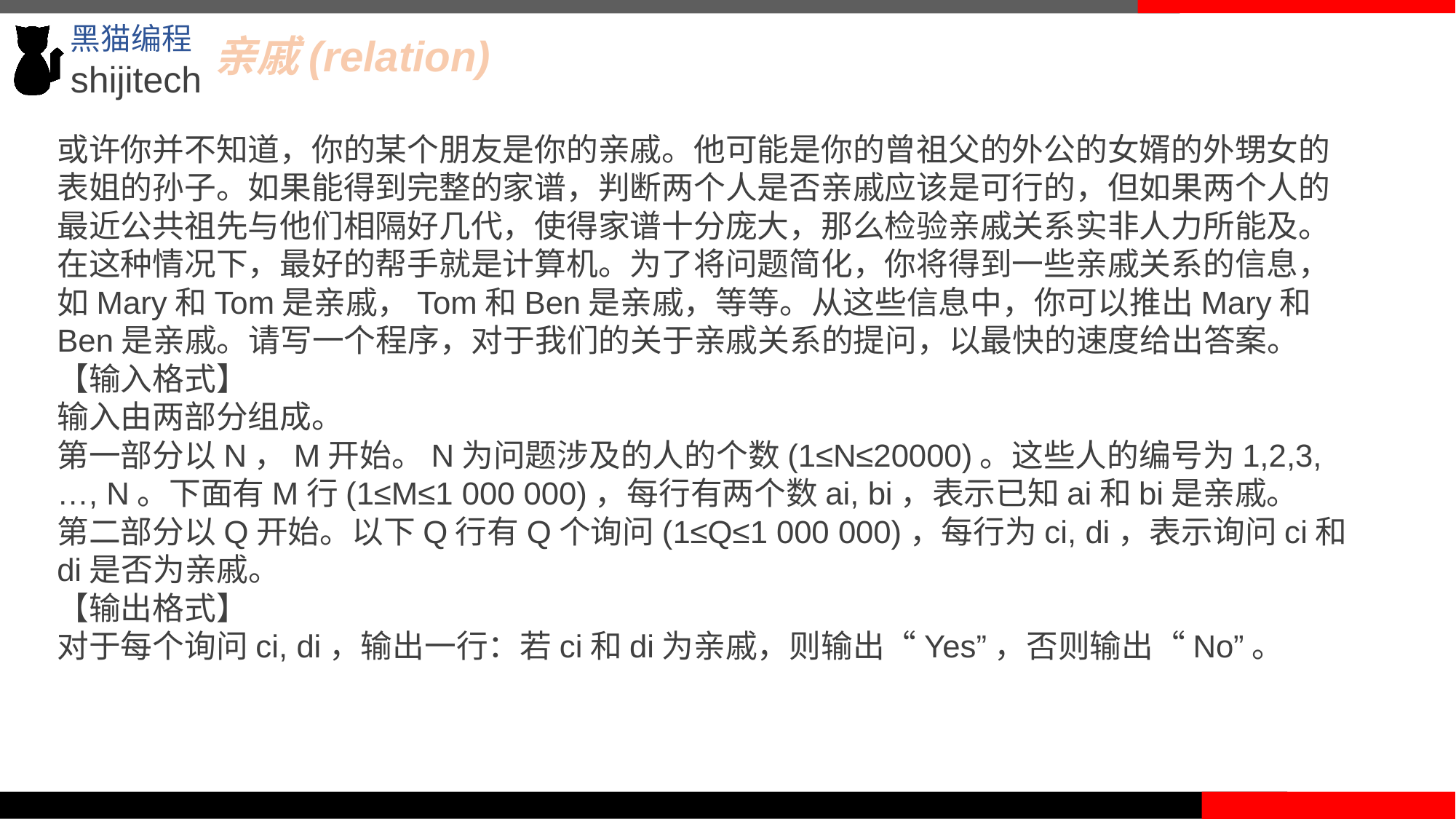

亲戚(relation)
或许你并不知道，你的某个朋友是你的亲戚。他可能是你的曾祖父的外公的女婿的外甥女的表姐的孙子。如果能得到完整的家谱，判断两个人是否亲戚应该是可行的，但如果两个人的最近公共祖先与他们相隔好几代，使得家谱十分庞大，那么检验亲戚关系实非人力所能及。在这种情况下，最好的帮手就是计算机。为了将问题简化，你将得到一些亲戚关系的信息，如Mary和Tom是亲戚，Tom和Ben是亲戚，等等。从这些信息中，你可以推出Mary和Ben是亲戚。请写一个程序，对于我们的关于亲戚关系的提问，以最快的速度给出答案。
【输入格式】
输入由两部分组成。
第一部分以N，M开始。N为问题涉及的人的个数(1≤N≤20000)。这些人的编号为1,2,3,…, N。下面有M行(1≤M≤1 000 000)，每行有两个数ai, bi，表示已知ai和bi是亲戚。
第二部分以Q开始。以下Q行有Q个询问(1≤Q≤1 000 000)，每行为ci, di，表示询问ci和di是否为亲戚。
【输出格式】
对于每个询问ci, di，输出一行：若ci和di为亲戚，则输出“Yes”，否则输出“No”。